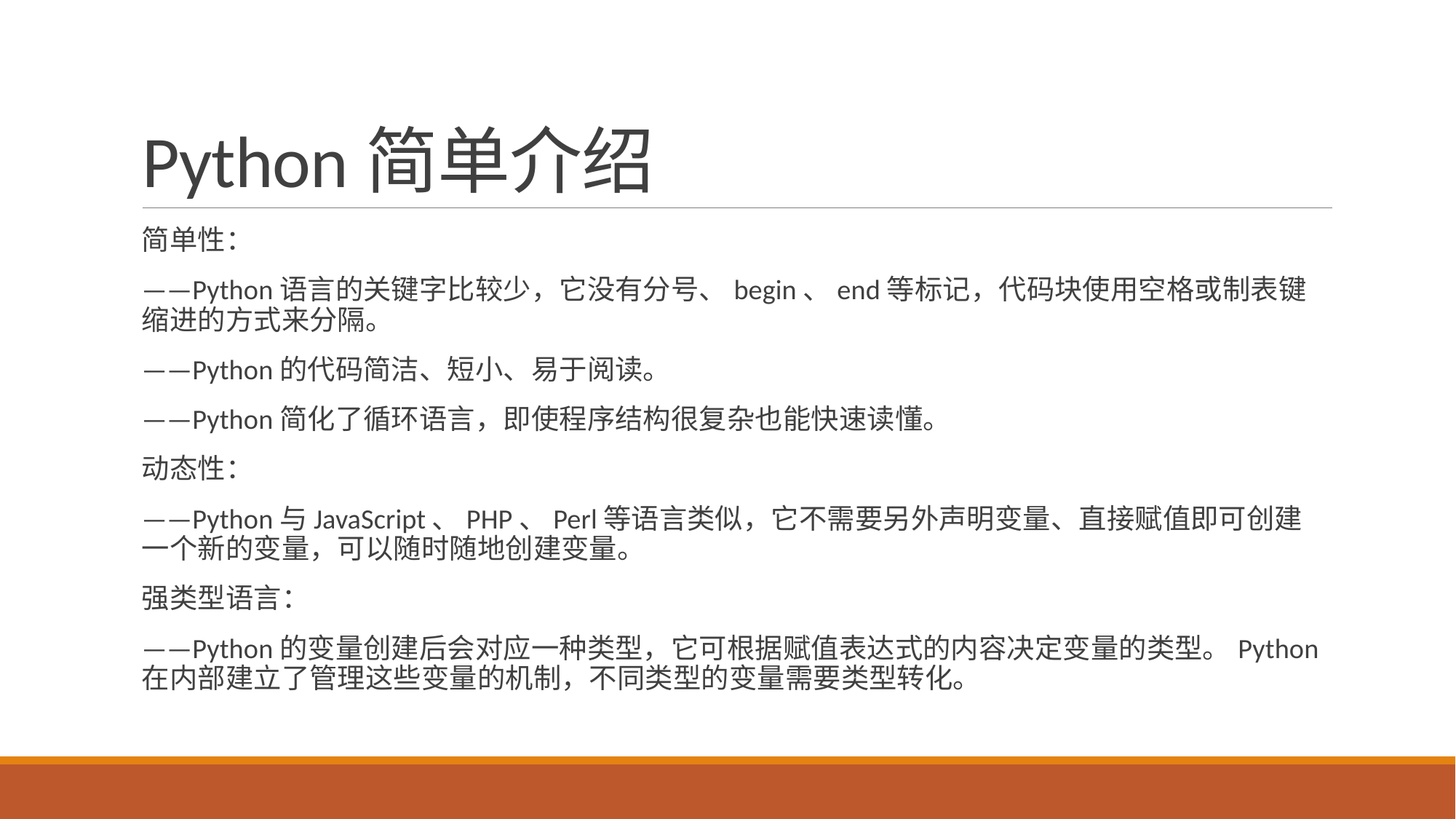

# Python简单介绍
简单性：
——Python语言的关键字比较少，它没有分号、begin、end等标记，代码块使用空格或制表键缩进的方式来分隔。
——Python的代码简洁、短小、易于阅读。
——Python简化了循环语言，即使程序结构很复杂也能快速读懂。
动态性：
——Python与JavaScript、PHP、Perl等语言类似，它不需要另外声明变量、直接赋值即可创建一个新的变量，可以随时随地创建变量。
强类型语言：
——Python的变量创建后会对应一种类型，它可根据赋值表达式的内容决定变量的类型。Python在内部建立了管理这些变量的机制，不同类型的变量需要类型转化。